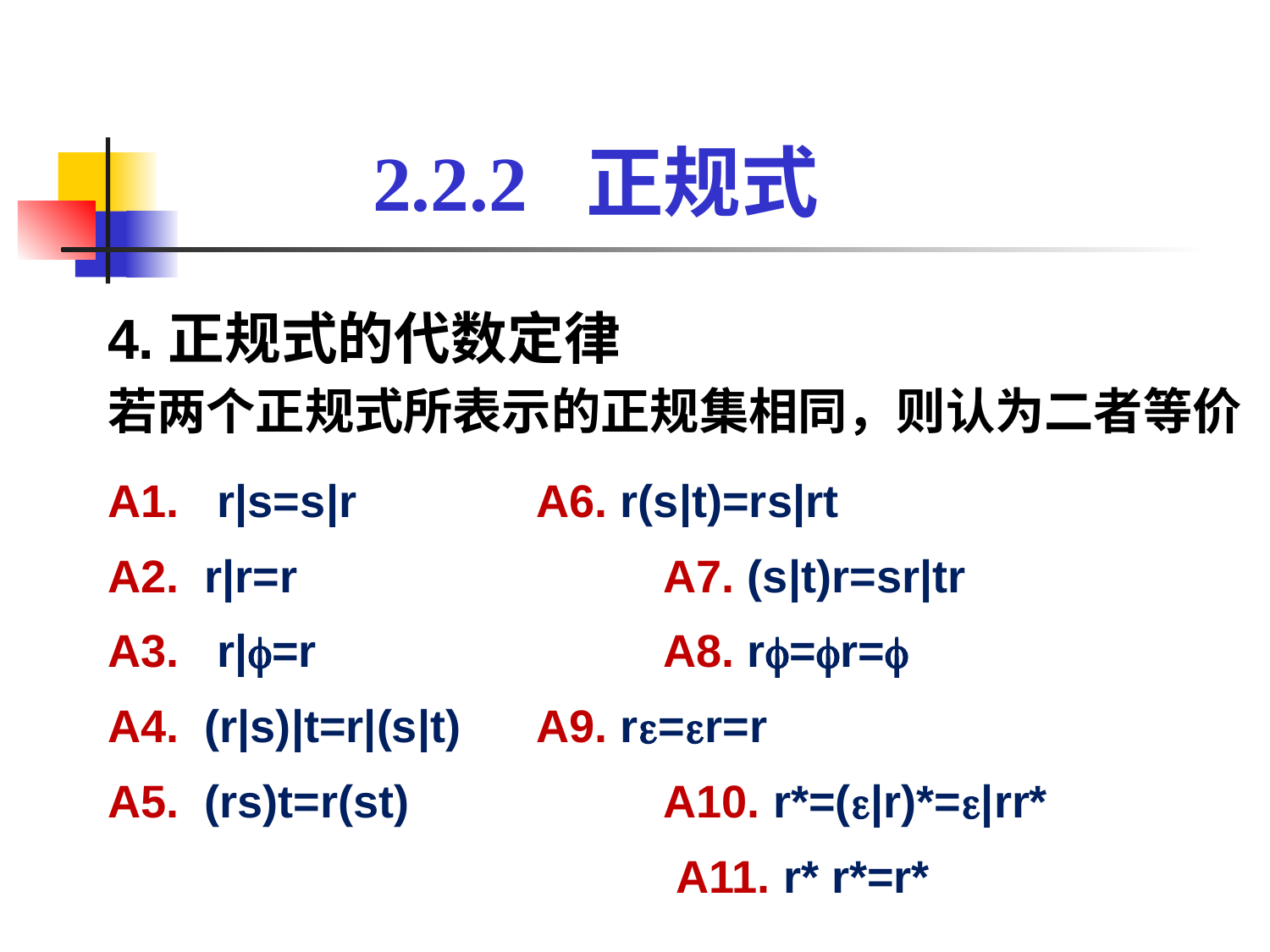

# 2.2.2  正规式
4.正规式的代数定律
若两个正规式所表示的正规集相同，则认为二者等价
A1.   r|s=s|r 		A6. r(s|t)=rs|rt
A2.  r|r=r 			A7. (s|t)r=sr|tr
A3.   r|φ=r			A8. rφ=φr=φ
A4.  (r|s)|t=r|(s|t)	A9. rε=εr=r
A5.  (rs)t=r(st)		A10. r*=(ε|r)*=ε|rr*
					 A11. r* r*=r*